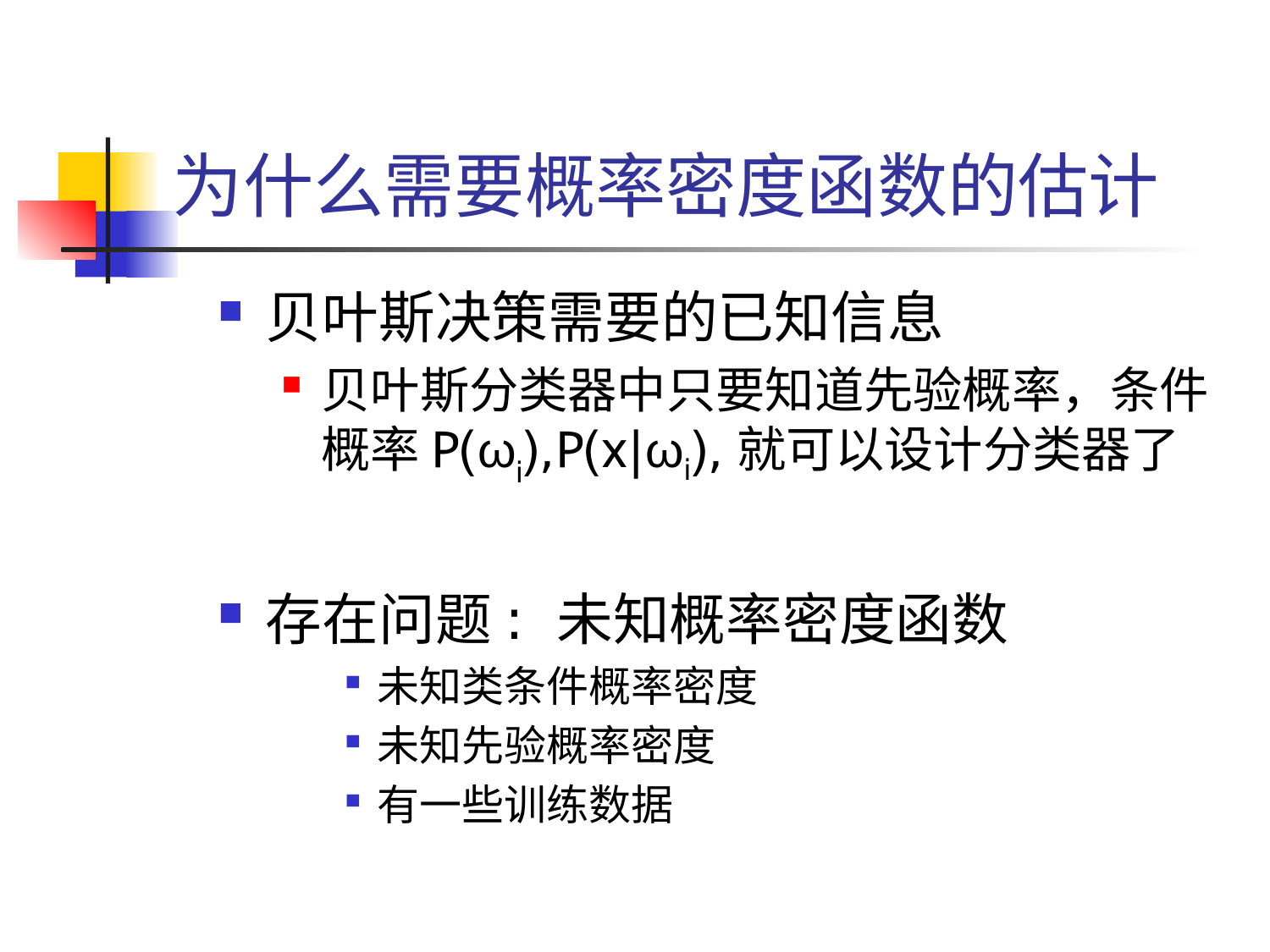

# 为什么需要概率密度函数的估计
贝叶斯决策需要的已知信息
贝叶斯分类器中只要知道先验概率，条件概率P(ωi),P(x|ωi),就可以设计分类器了

存在问题: 未知概率密度函数
未知类条件概率密度
未知先验概率密度
有一些训练数据